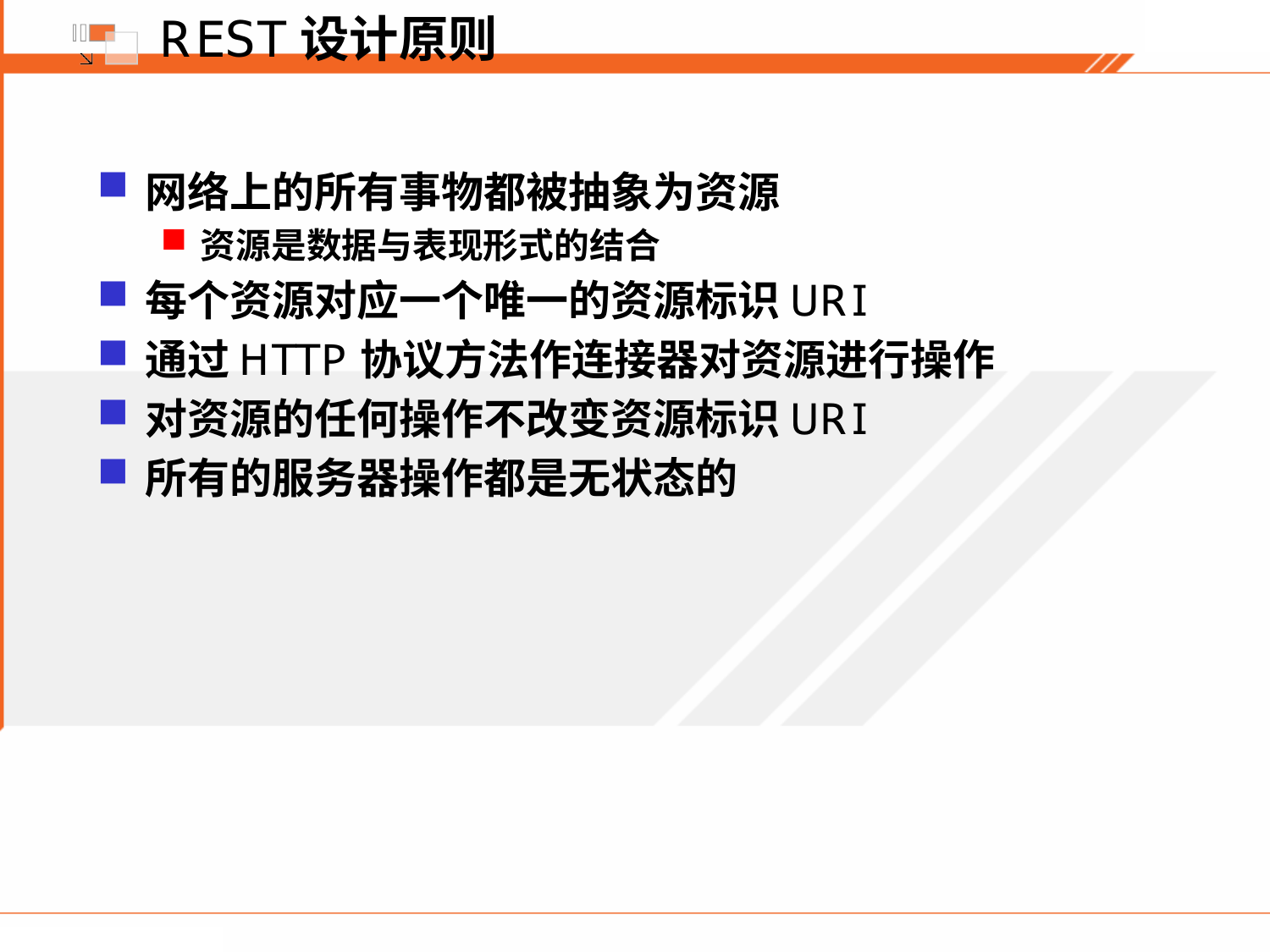

# REST设计原则
网络上的所有事物都被抽象为资源
资源是数据与表现形式的结合
每个资源对应一个唯一的资源标识URI
通过HTTP协议方法作连接器对资源进行操作
对资源的任何操作不改变资源标识URI
所有的服务器操作都是无状态的